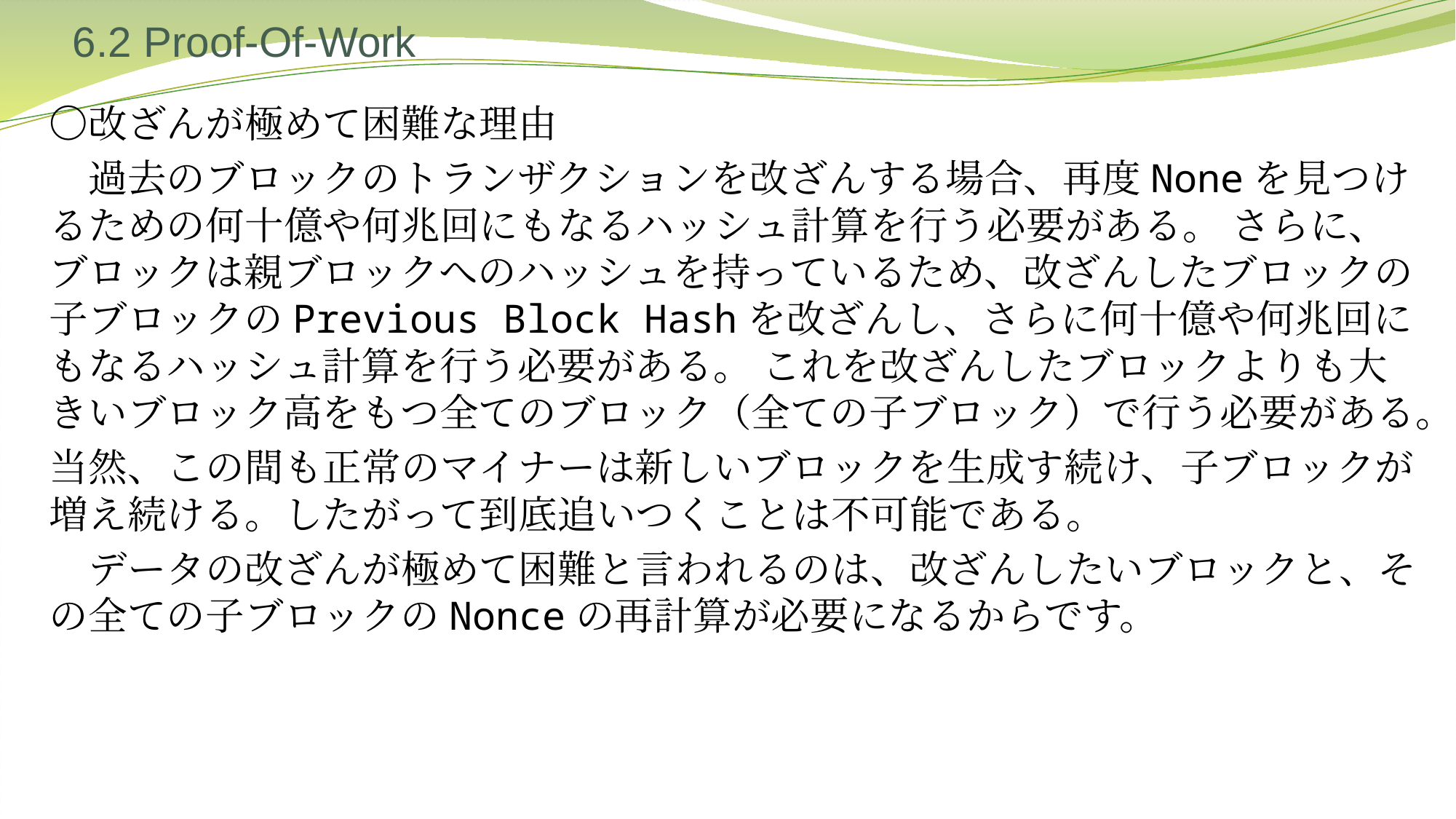

# 6.2 Proof-Of-Work
〇改ざんが極めて困難な理由
　過去のブロックのトランザクションを改ざんする場合、再度Noneを見つけるための何十億や何兆回にもなるハッシュ計算を行う必要がある。 さらに、ブロックは親ブロックへのハッシュを持っているため、改ざんしたブロックの子ブロックのPrevious Block Hashを改ざんし、さらに何十億や何兆回にもなるハッシュ計算を行う必要がある。 これを改ざんしたブロックよりも大きいブロック高をもつ全てのブロック（全ての子ブロック）で行う必要がある。
当然、この間も正常のマイナーは新しいブロックを生成す続け、子ブロックが増え続ける。したがって到底追いつくことは不可能である。
　データの改ざんが極めて困難と言われるのは、改ざんしたいブロックと、その全ての子ブロックのNonceの再計算が必要になるからです。